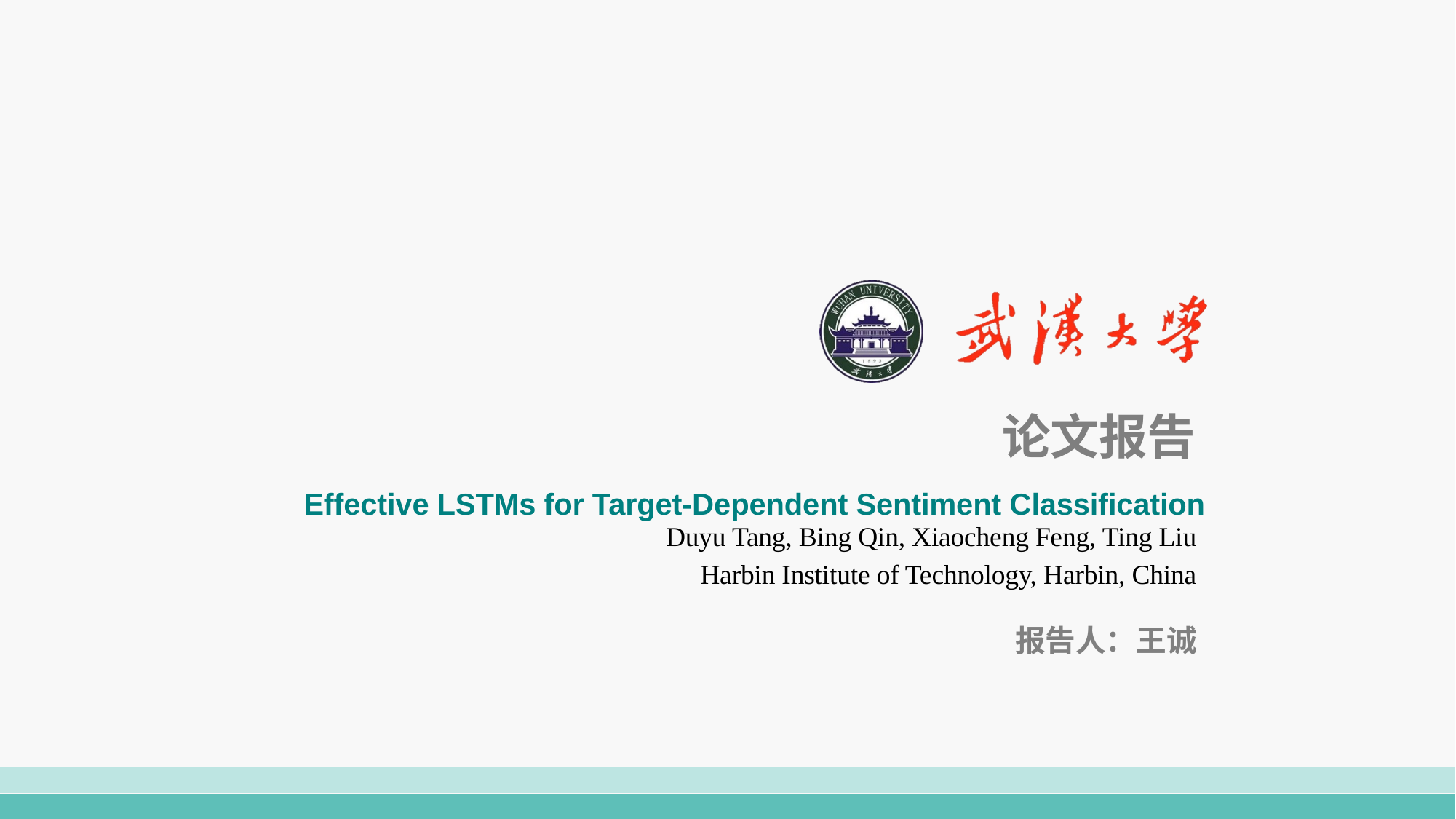

# 论文报告
Effective LSTMs for Target-Dependent Sentiment Classification

Duyu Tang, Bing Qin, Xiaocheng Feng, Ting Liu
Harbin Institute of Technology, Harbin, China

报告人：王诚